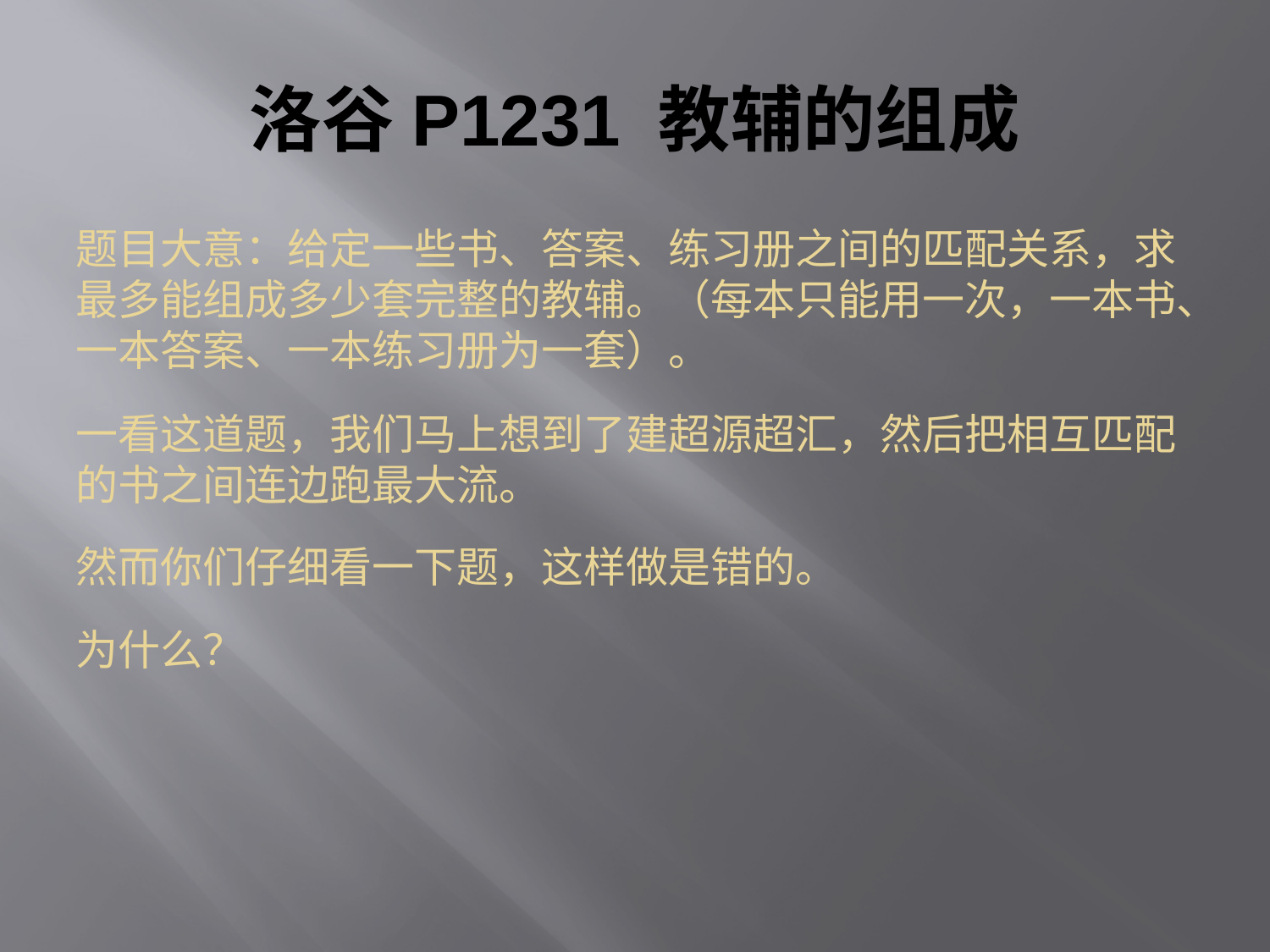

# 洛谷P1231 教辅的组成
题目大意：给定一些书、答案、练习册之间的匹配关系，求最多能组成多少套完整的教辅。（每本只能用一次，一本书、一本答案、一本练习册为一套）。
一看这道题，我们马上想到了建超源超汇，然后把相互匹配的书之间连边跑最大流。
然而你们仔细看一下题，这样做是错的。
为什么？